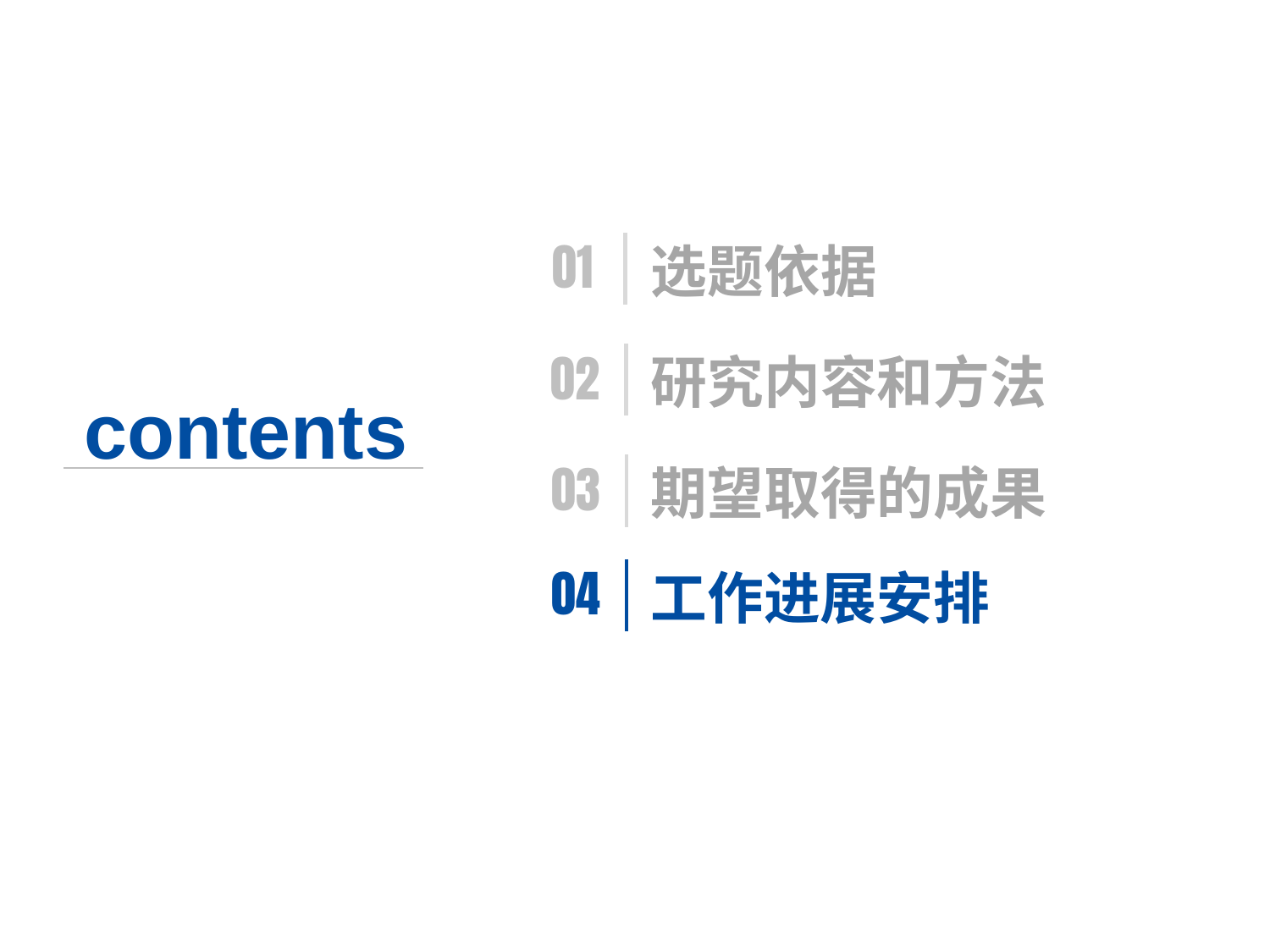

选题依据
01
研究内容和方法
02
contents
期望取得的成果
03
工作进展安排
04